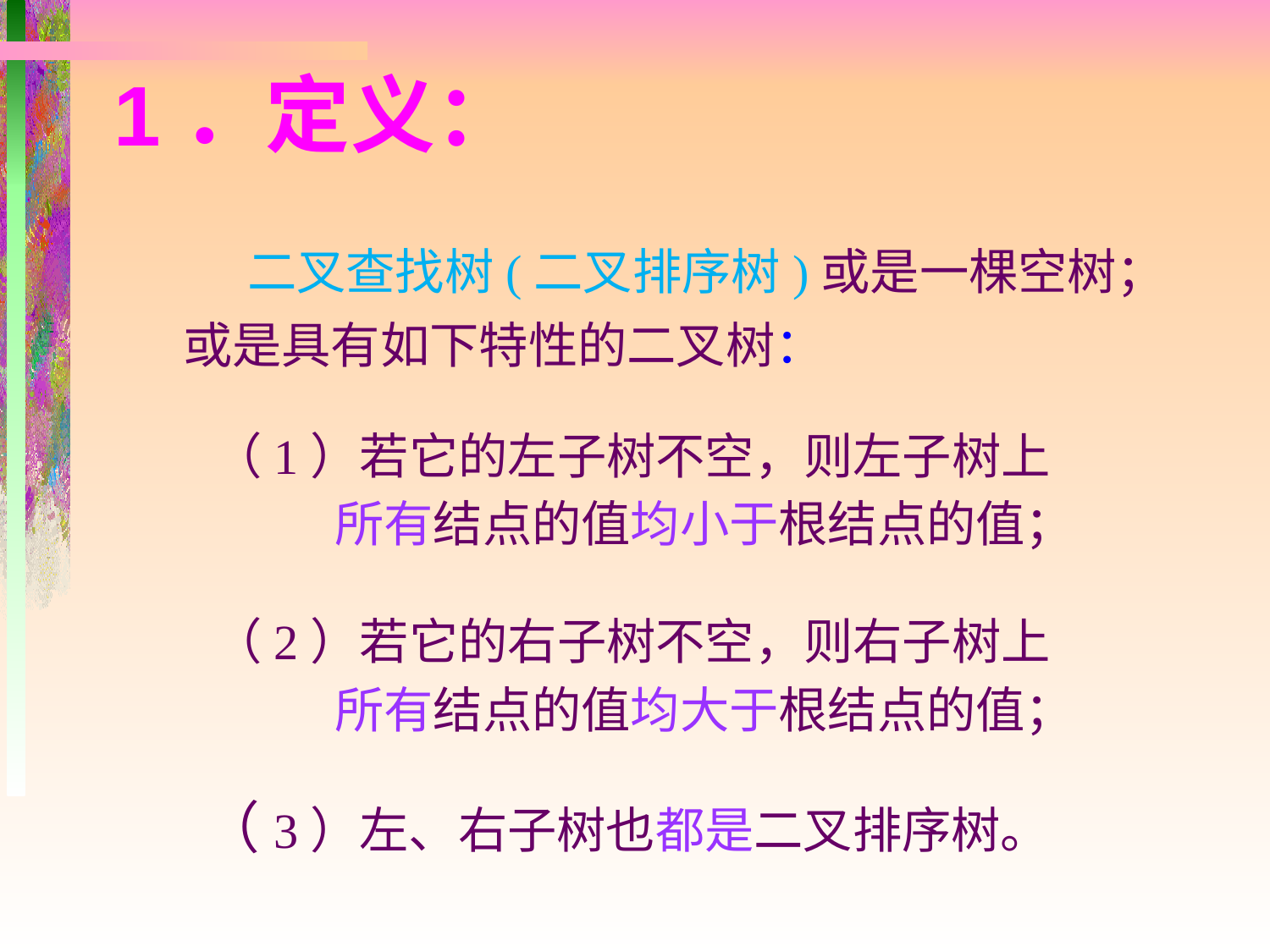

1．定义：
     二叉查找树(二叉排序树)或是一棵空树；
  或是具有如下特性的二叉树：
（1）若它的左子树不空，则左子树上
          所有结点的值均小于根结点的值；
（2）若它的右子树不空，则右子树上
          所有结点的值均大于根结点的值；
（3）左、右子树也都是二叉排序树。